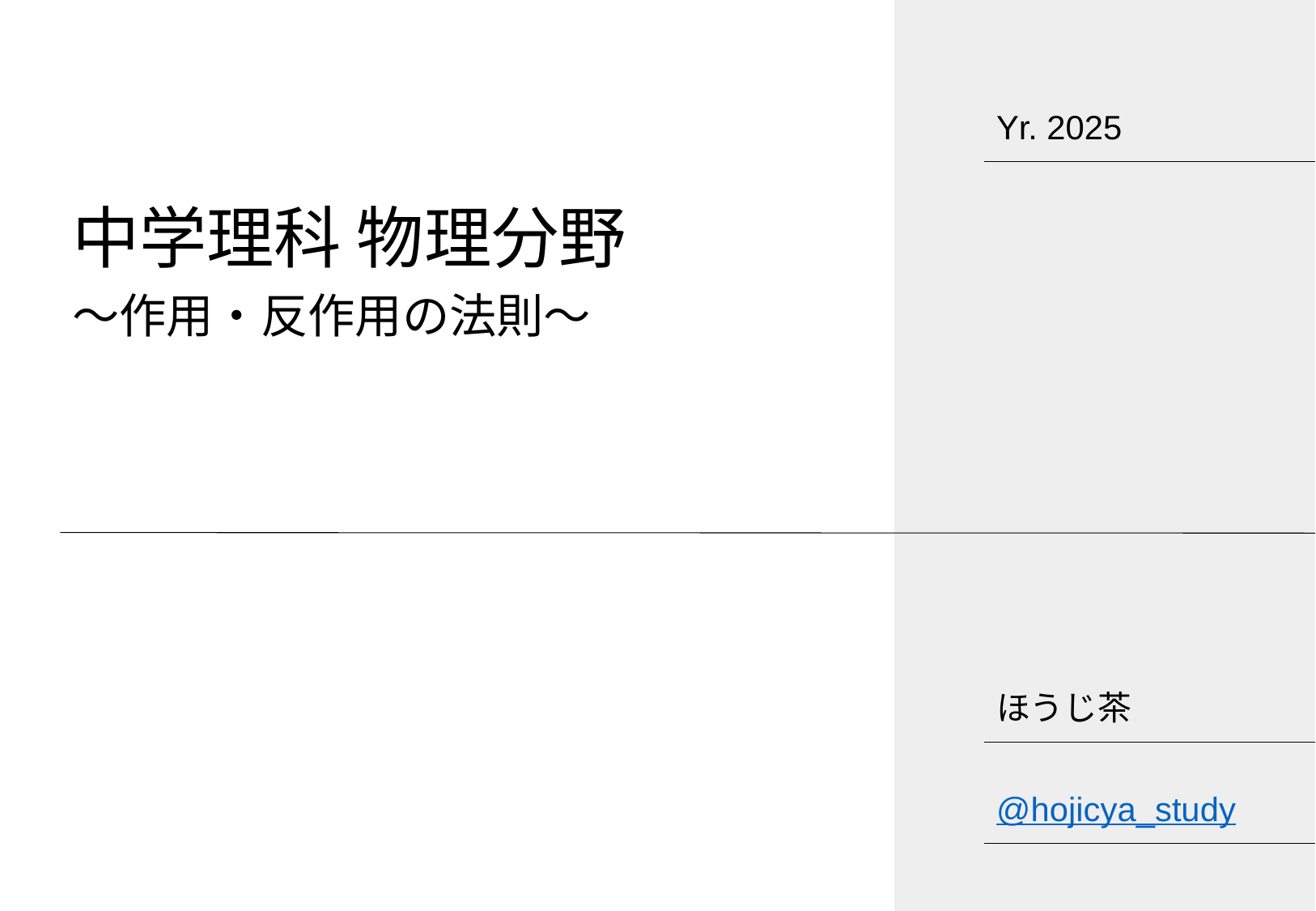

Yr. 2025
中学理科 物理分野
～作用・反作用の法則～

ほうじ茶
@hojicya_study